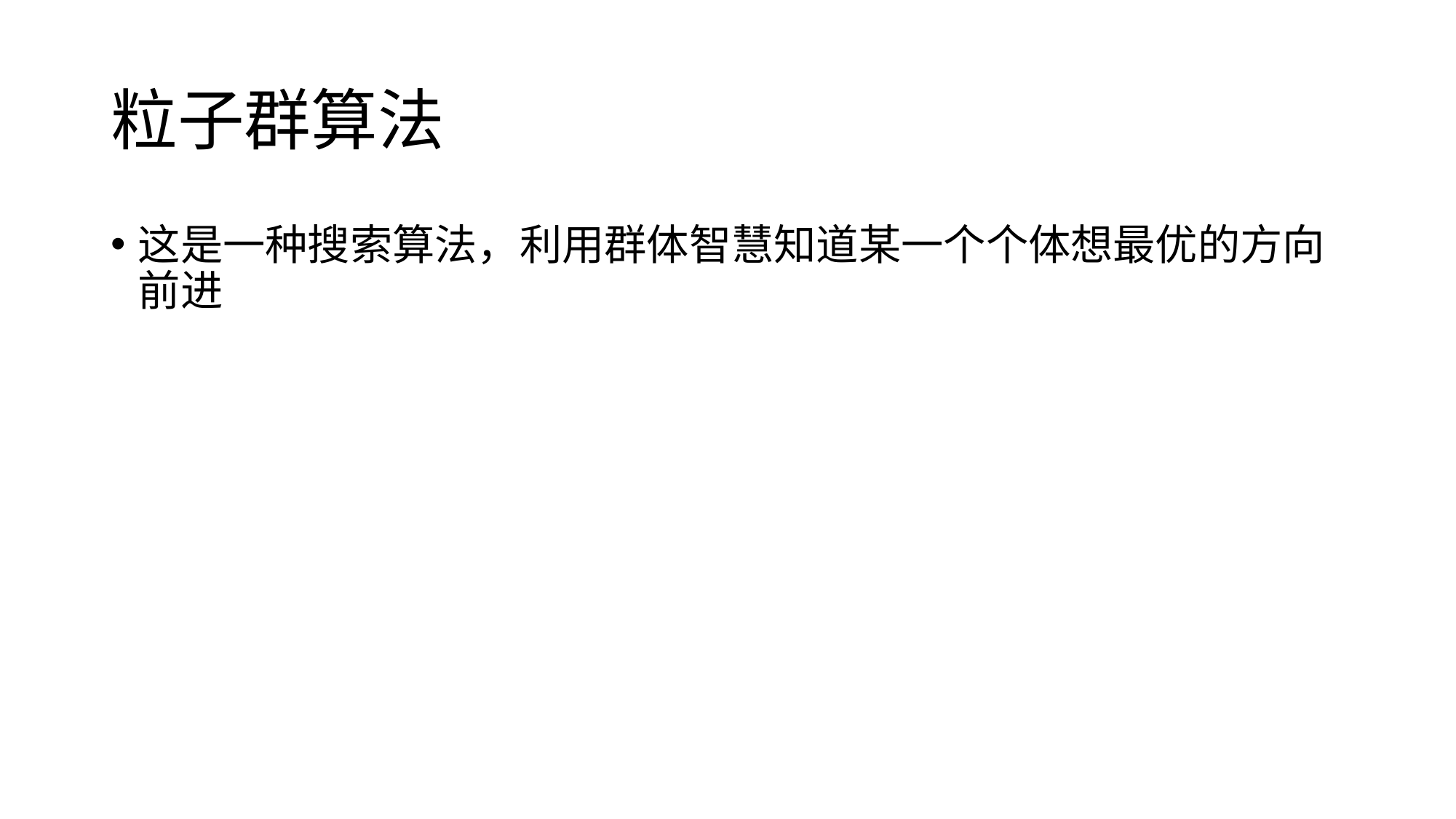

# 粒子群算法
这是一种搜索算法，利用群体智慧知道某一个个体想最优的方向前进